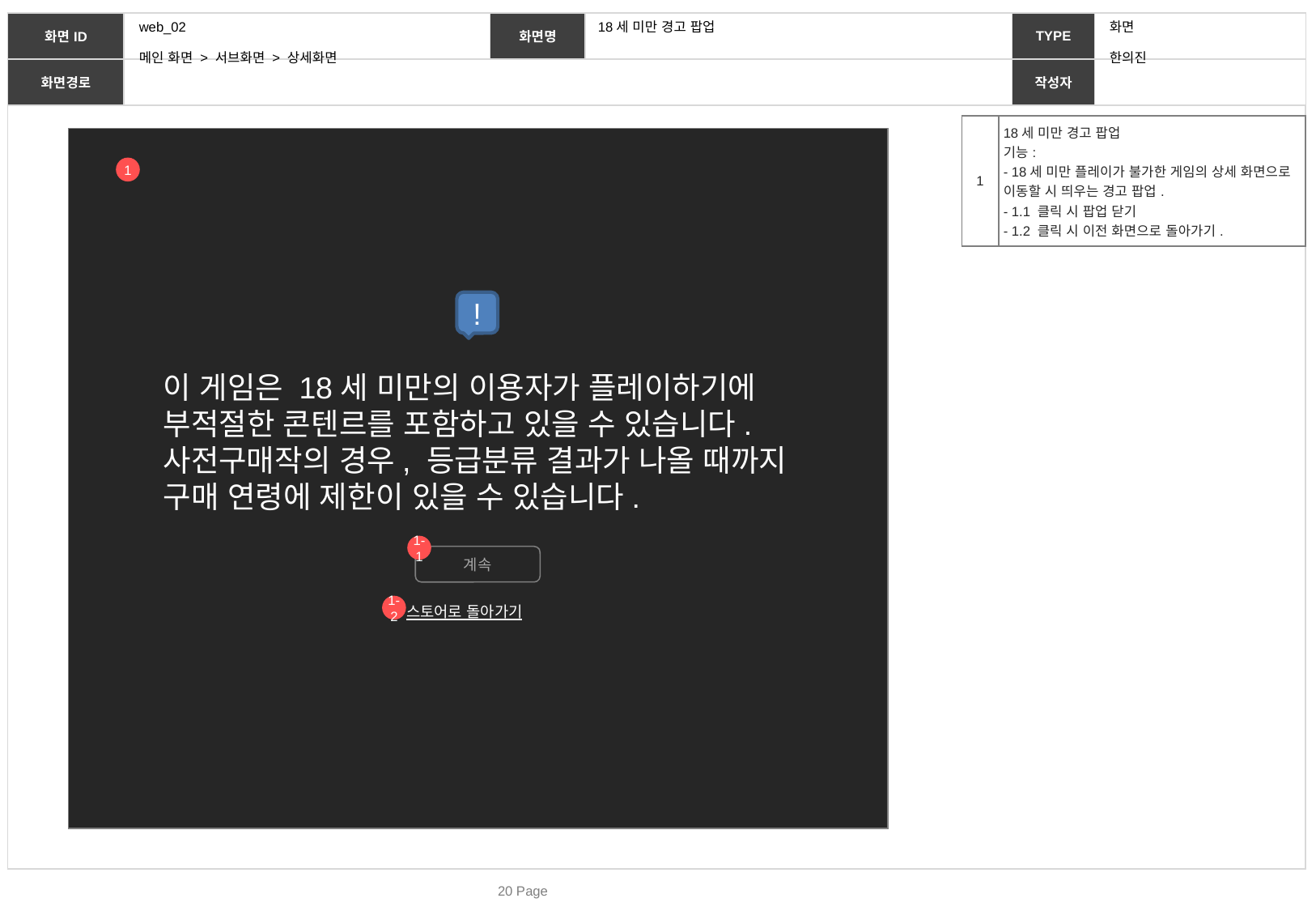

web_02
18세 미만 경고 팝업
화면
메인 화면 > 서브화면 > 상세화면
| 1 | 18세 미만 경고 팝업 기능: - 18세 미만 플레이가 불가한 게임의 상세 화면으로 이동할 시 띄우는 경고 팝업. - 1.1 클릭 시 팝업 닫기 - 1.2 클릭 시 이전 화면으로 돌아가기. |
| --- | --- |

1
!
이 게임은 18세 미만의 이용자가 플레이하기에 부적절한 콘텐르를 포함하고 있을 수 있습니다.
사전구매작의 경우, 등급분류 결과가 나올 때까지 구매 연령에 제한이 있을 수 있습니다.
1-1
계속
1-2
스토어로 돌아가기